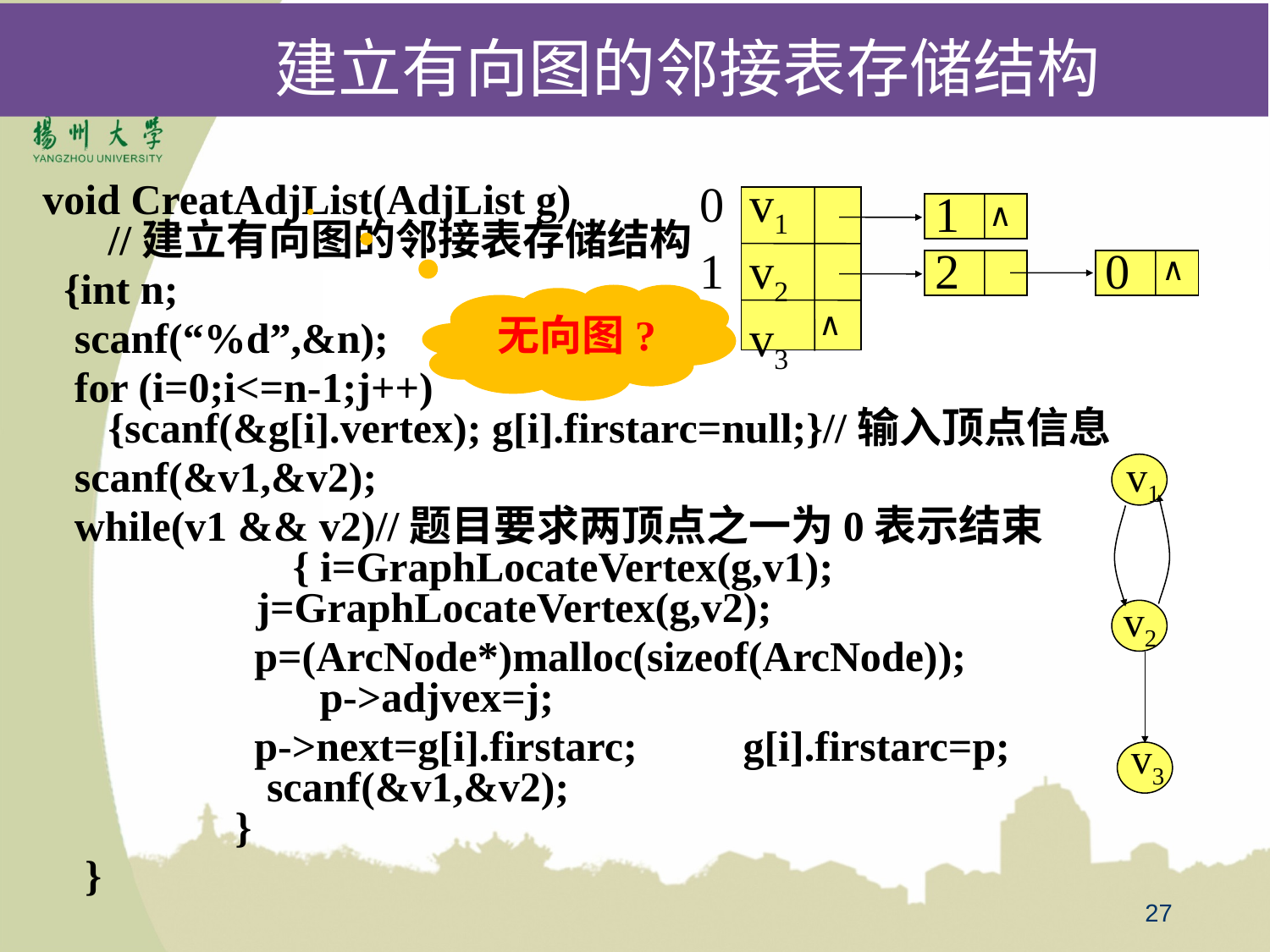

# 建立有向图的邻接表存储结构
0  v1
1  v2
2  v3

1

∧

2
0
∧

∧

void CreatAdjList(AdjList g)
//建立有向图的邻接表存储结构
  {int n;
   scanf(“%d”,&n);
   for (i=0;i<=n-1;j++)
{scanf(&g[i].vertex); g[i].firstarc=null;}//输入顶点信息
   scanf(&v1,&v2);
   while(v1 && v2)//题目要求两顶点之一为0表示结束
	     { i=GraphLocateVertex(g,v1);
              j=GraphLocateVertex(g,v2);
                    p=(ArcNode*)malloc(sizeof(ArcNode));
	        p->adjvex=j;
                    p->next=g[i].firstarc;	g[i].firstarc=p;
               scanf(&v1,&v2);
            }
    }
 无向图?
v1

v2

v3

27